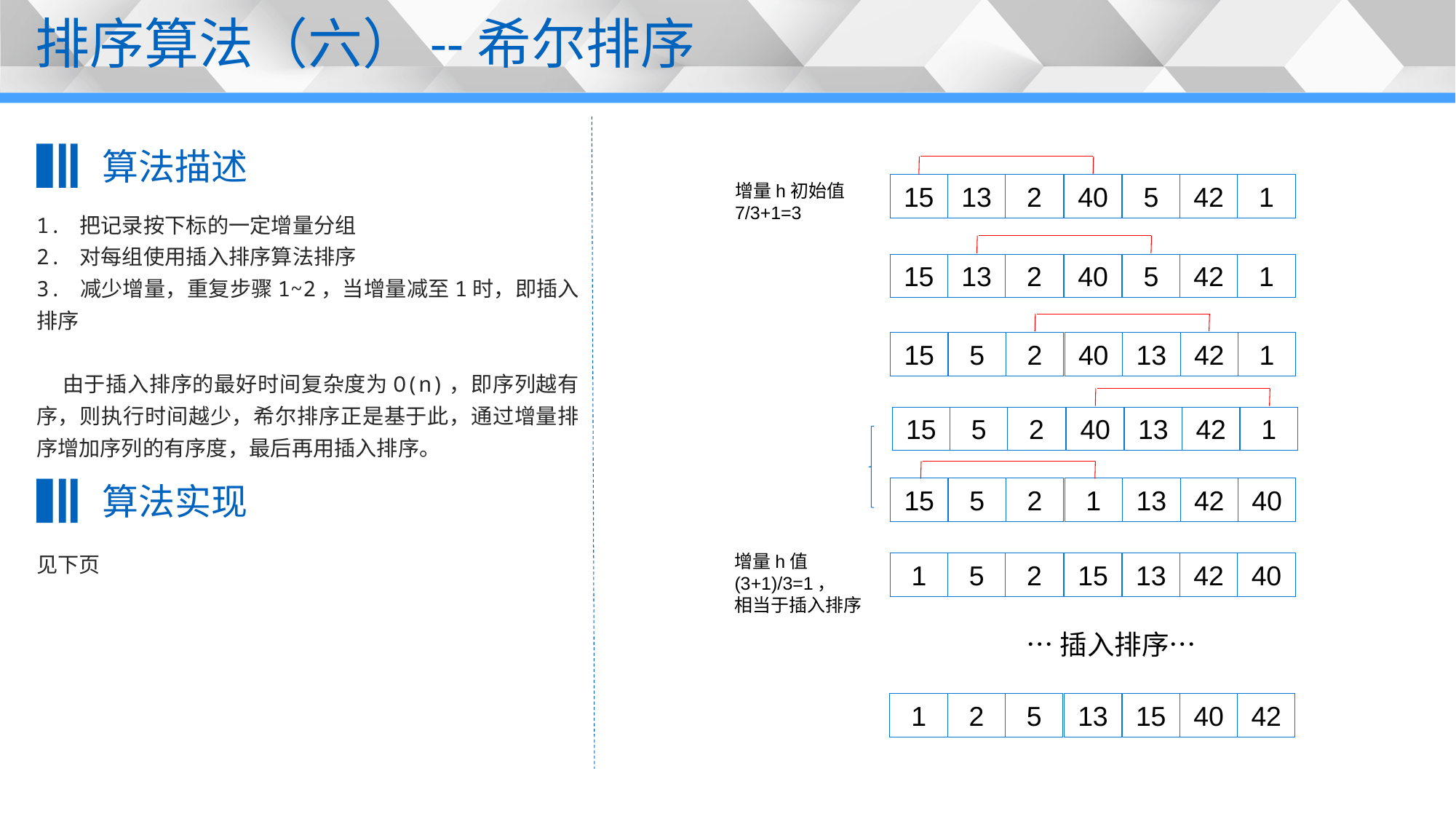

排序算法（六）--希尔排序

算法描述
增量h初始值7/3+1=3
15
13
2
40
5
42
1
1. 把记录按下标的一定增量分组
2. 对每组使用插入排序算法排序
3. 减少增量，重复步骤1~2，当增量减至1时，即插入排序

    由于插入排序的最好时间复杂度为O(n)，即序列越有序，则执行时间越少，希尔排序正是基于此，通过增量排序增加序列的有序度，最后再用插入排序。
15
13
2
40
5
42
1
15
5
2
40
13
42
1
15
5
2
40
13
42
1

15
5
2
1
13
42
40

算法实现
增量h值
(3+1)/3=1，
相当于插入排序
见下页
1
5
2
15
13
42
40
…插入排序…
1
2
5
13
15
40
42